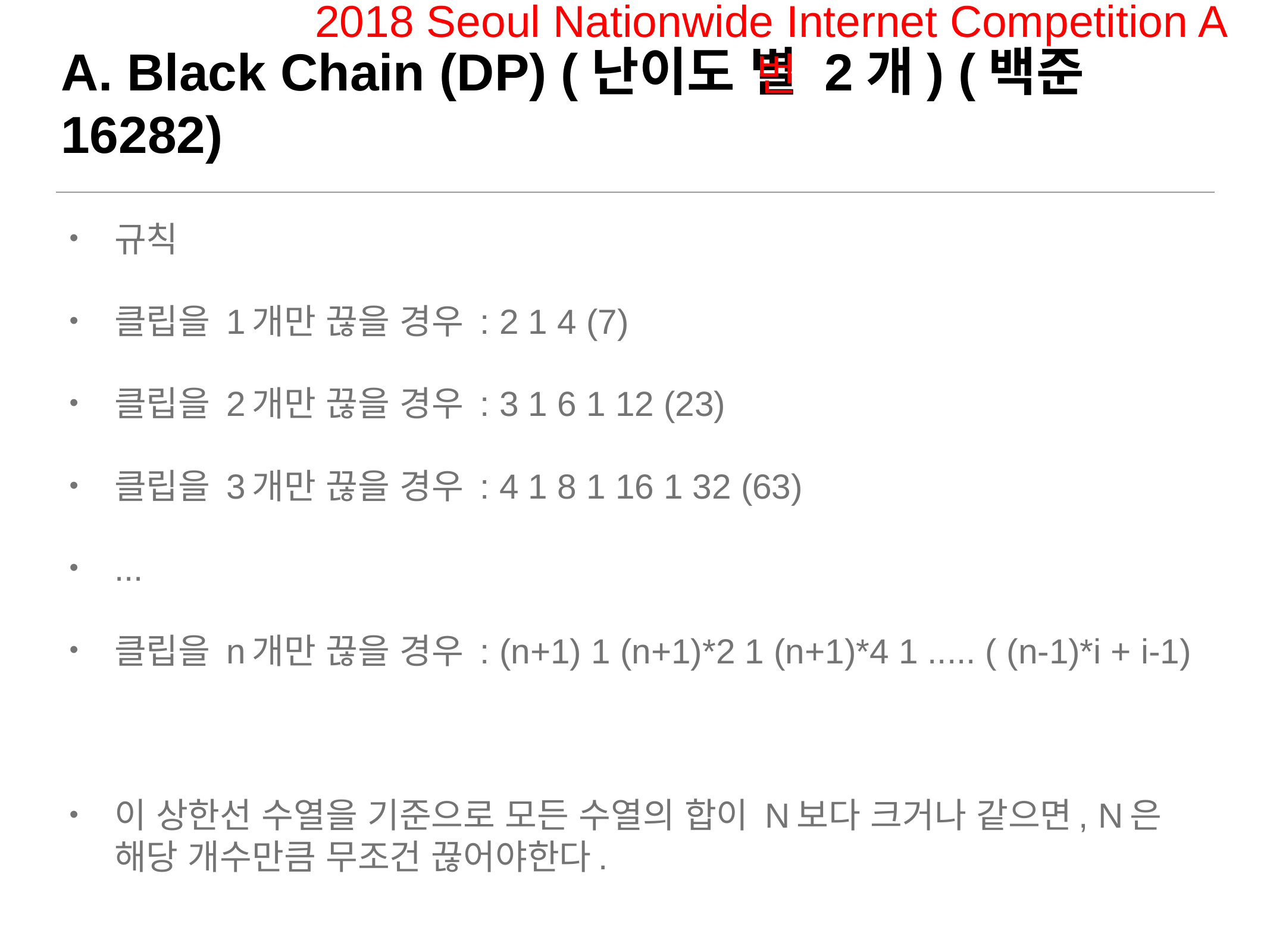

2018 Seoul Nationwide Internet Competition A번
# A. Black Chain (DP) (난이도 별 2개) (백준 16282)
규칙
클립을 1개만 끊을 경우 : 2 1 4 (7)
클립을 2개만 끊을 경우 : 3 1 6 1 12 (23)
클립을 3개만 끊을 경우 : 4 1 8 1 16 1 32 (63)
...
클립을 n개만 끊을 경우 : (n+1) 1 (n+1)*2 1 (n+1)*4 1 ..... ( (n-1)*i + i-1)

이 상한선 수열을 기준으로 모든 수열의 합이 N보다 크거나 같으면, N은 해당 개수만큼 무조건 끊어야한다.